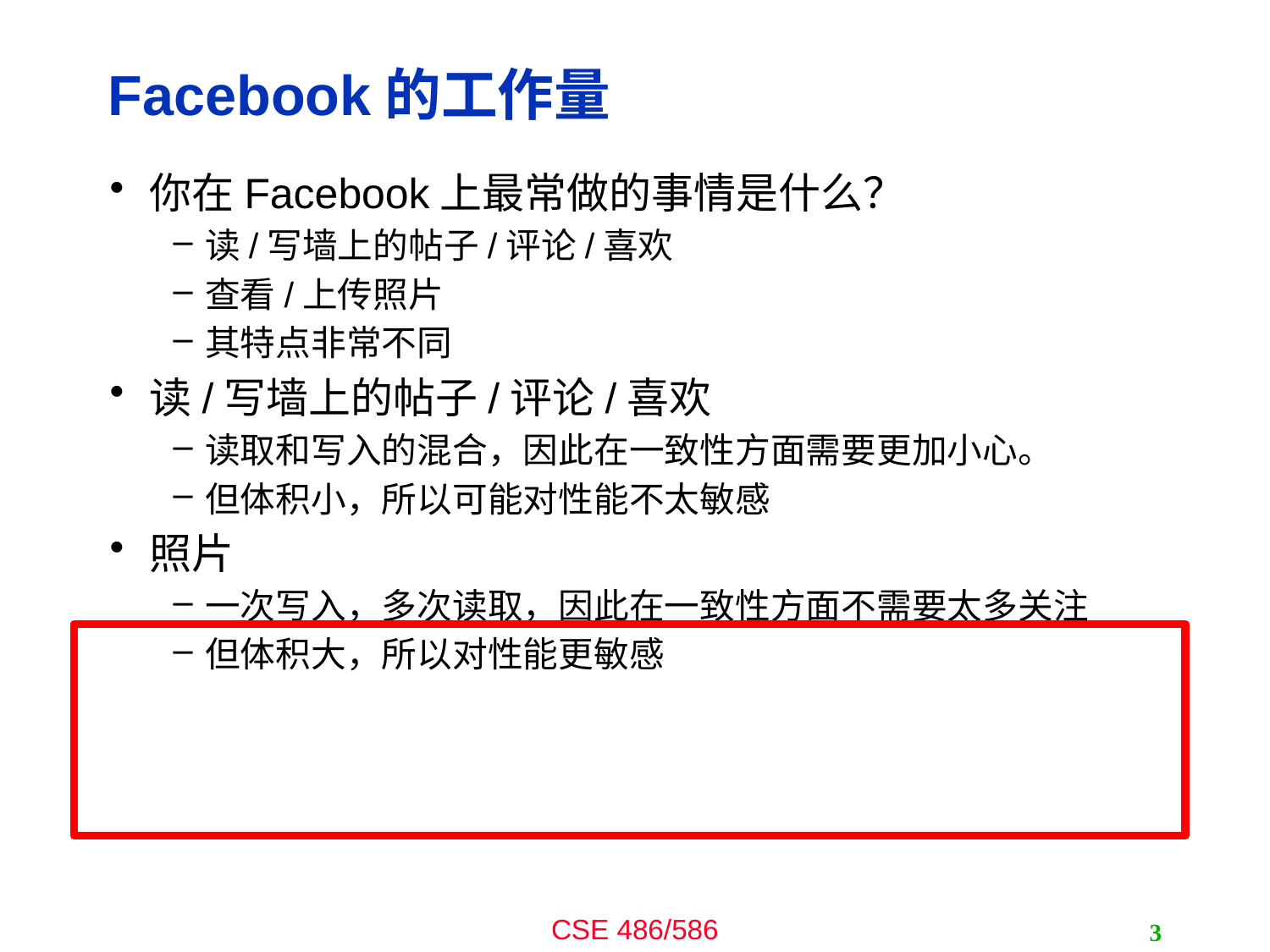

# Facebook的工作量
你在Facebook上最常做的事情是什么？
读/写墙上的帖子/评论/喜欢
查看/上传照片
其特点非常不同
读/写墙上的帖子/评论/喜欢
读取和写入的混合，因此在一致性方面需要更加小心。
但体积小，所以可能对性能不太敏感
照片
一次写入，多次读取，因此在一致性方面不需要太多关注
但体积大，所以对性能更敏感

3